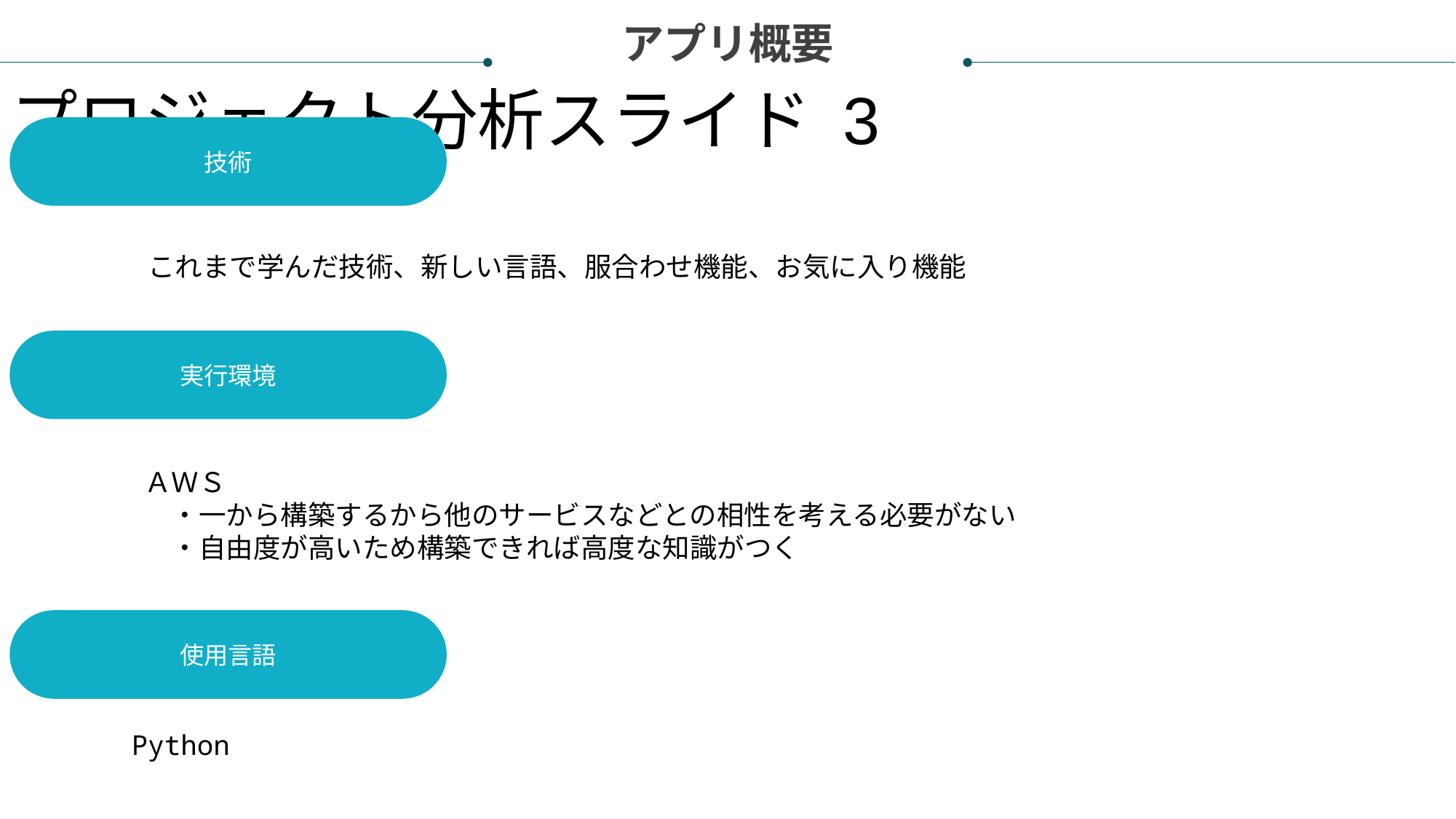

アプリ概要
プロジェクト分析スライド 3
技術
これまで学んだ技術、新しい言語、服合わせ機能、お気に入り機能

実行環境
市場分析
技術分析
財務分析
経済分析
生態分析
ＡＷＳ
　・一から構築するから他のサービスなどとの相性を考える必要がない
　・自由度が高いため構築できれば高度な知識がつく
使用言語
Python